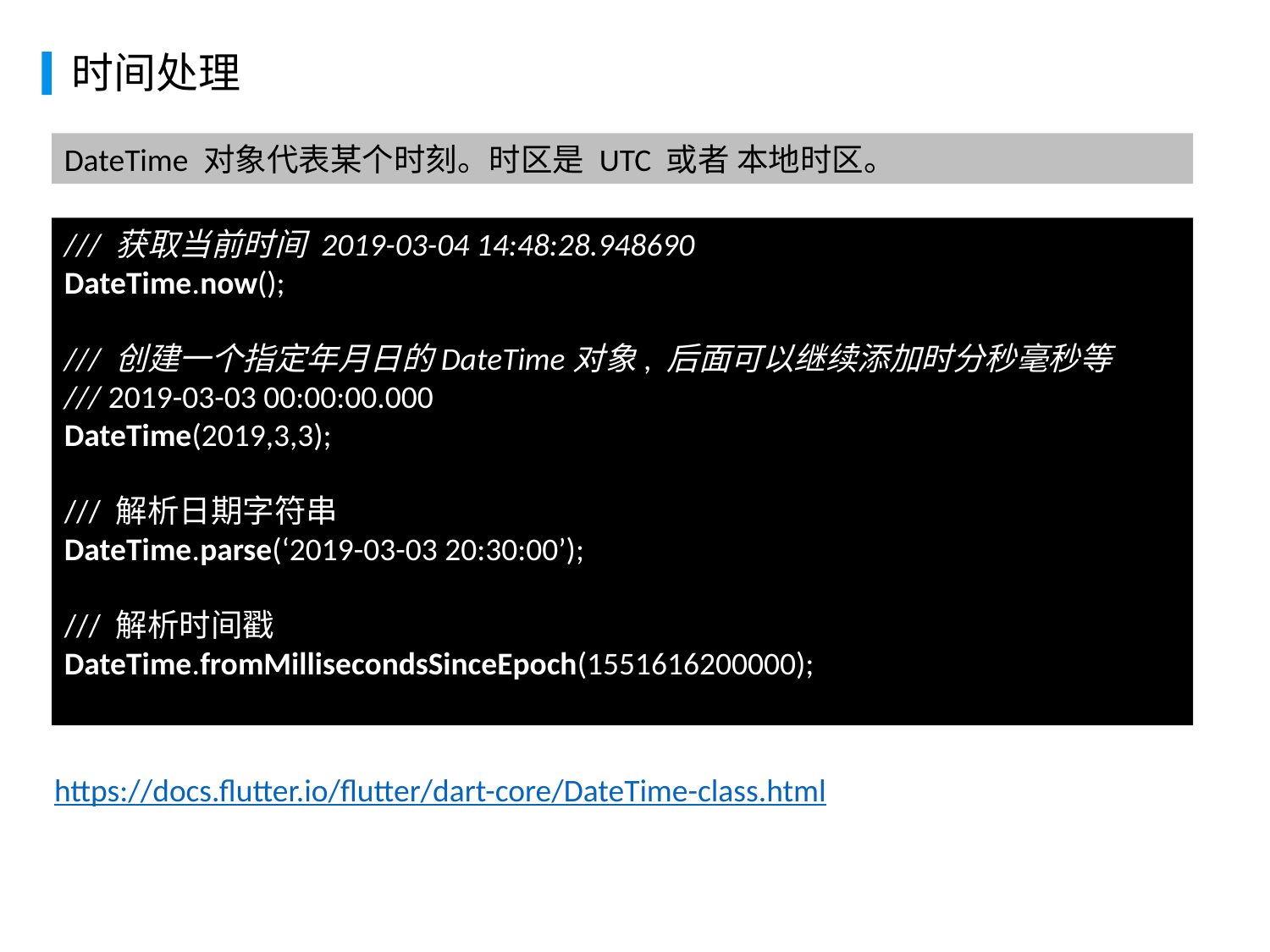

时间处理

DateTime 对象代表某个时刻。时区是 UTC 或者 本地时区。
/// 获取当前时间 2019-03-04 14:48:28.948690
DateTime.now();

/// 创建一个指定年月日的DateTime对象, 后面可以继续添加时分秒毫秒等
/// 2019-03-03 00:00:00.000
DateTime(2019,3,3);

/// 解析日期字符串
DateTime.parse(‘2019-03-03 20:30:00’);

/// 解析时间戳
DateTime.fromMillisecondsSinceEpoch(1551616200000);

https://docs.flutter.io/flutter/dart-core/DateTime-class.html